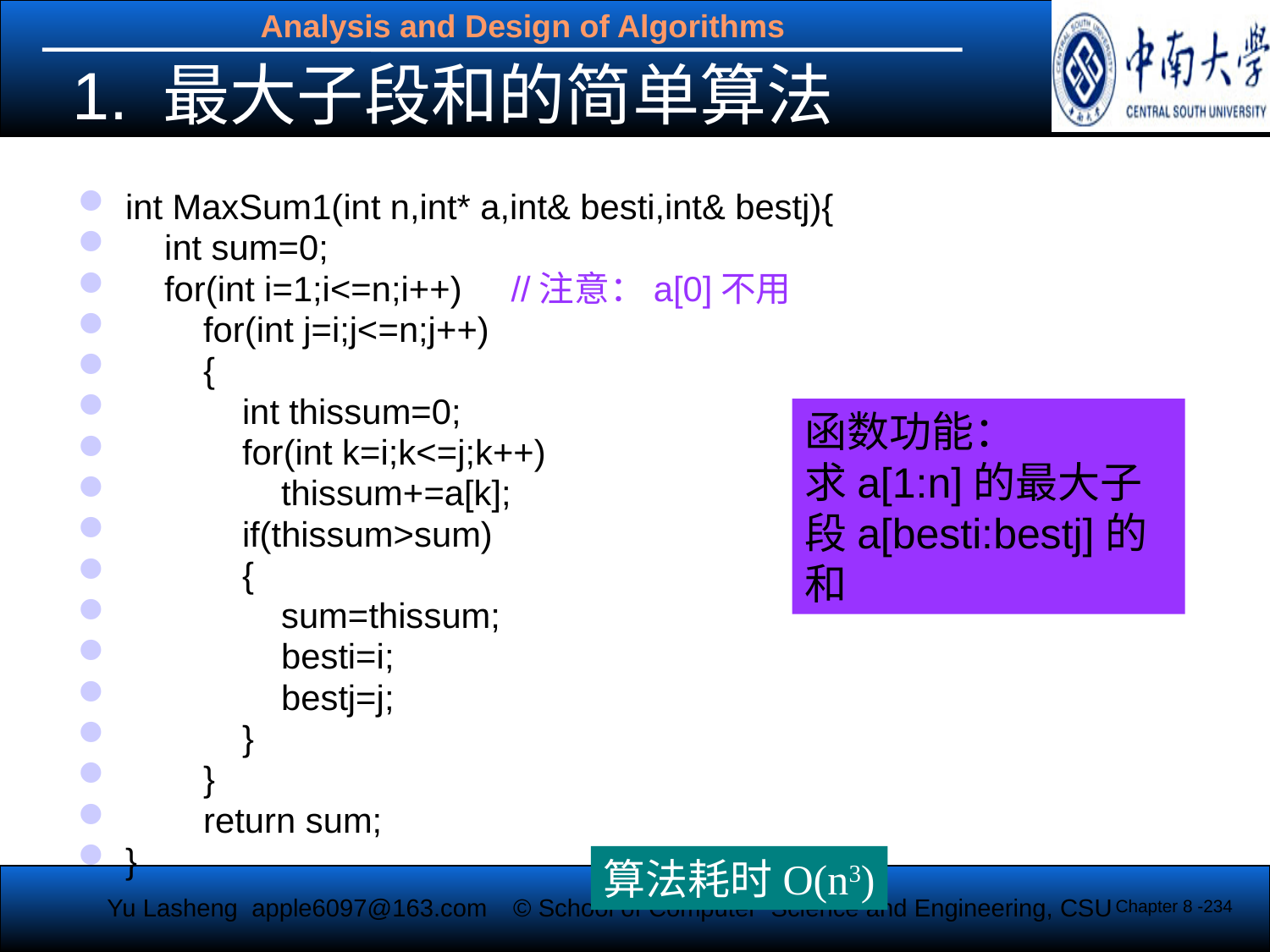

# 1. 最大子段和的简单算法
int MaxSum1(int n,int* a,int& besti,int& bestj){
    int sum=0;
    for(int i=1;i<=n;i++)     //注意：a[0]不用
        for(int j=i;j<=n;j++)
        {
            int thissum=0;
            for(int k=i;k<=j;k++)
                thissum+=a[k];
            if(thissum>sum)
            {
                sum=thissum;
                besti=i;
                bestj=j;
            }
        }
        return sum;
}
函数功能：
求a[1:n]的最大子段a[besti:bestj]的和
算法耗时O(n3)
Chapter 8 -234